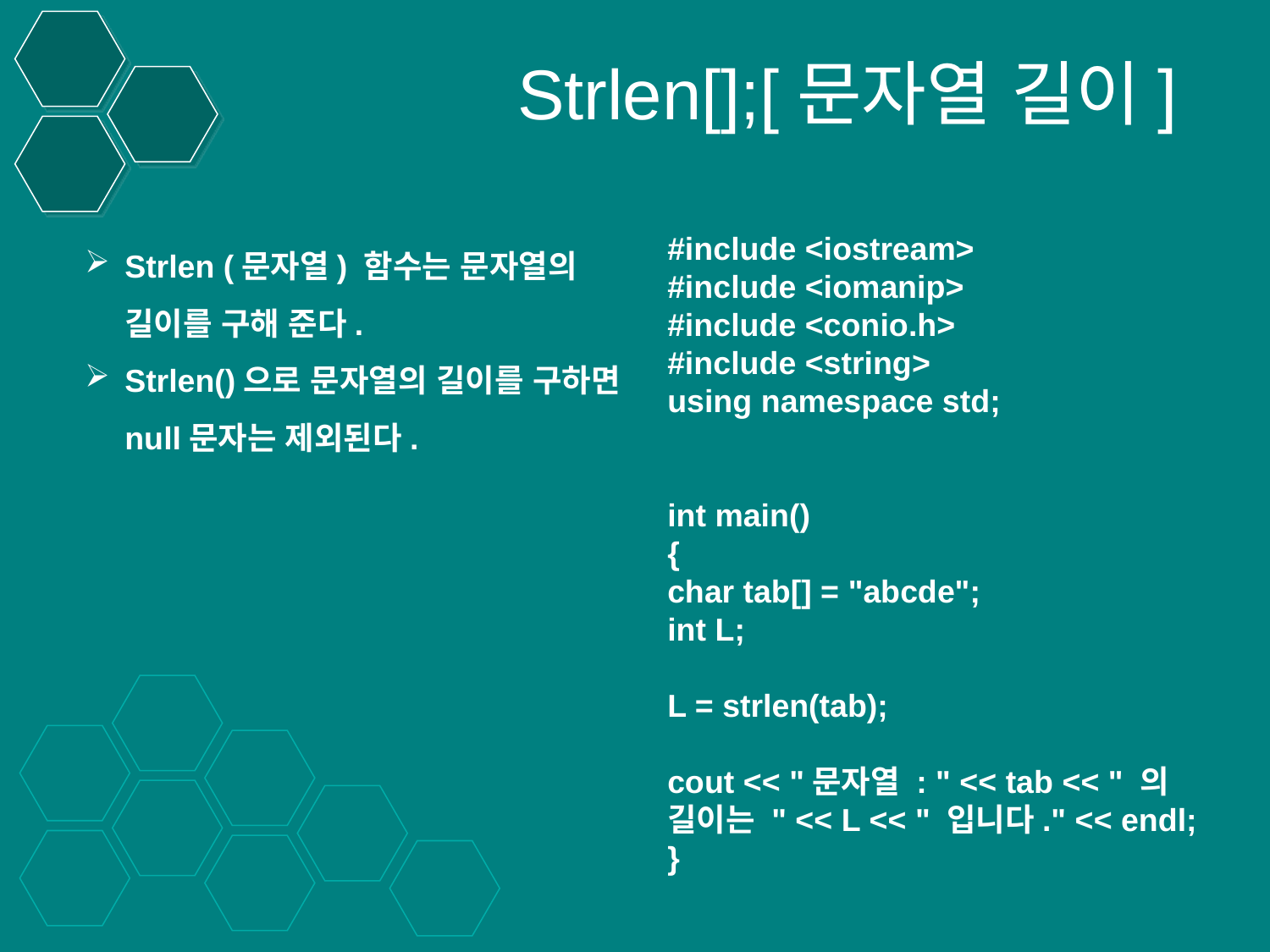

# Strlen[];[문자열 길이]
Strlen (문자열) 함수는 문자열의 길이를 구해 준다.
Strlen()으로 문자열의 길이를 구하면 null문자는 제외된다.
#include <iostream>
#include <iomanip>
#include <conio.h>
#include <string>
using namespace std;

int main()
{
char tab[] = "abcde";
int L;

L = strlen(tab);

cout << "문자열 : " << tab << " 의 길이는 " << L << " 입니다." << endl;
}